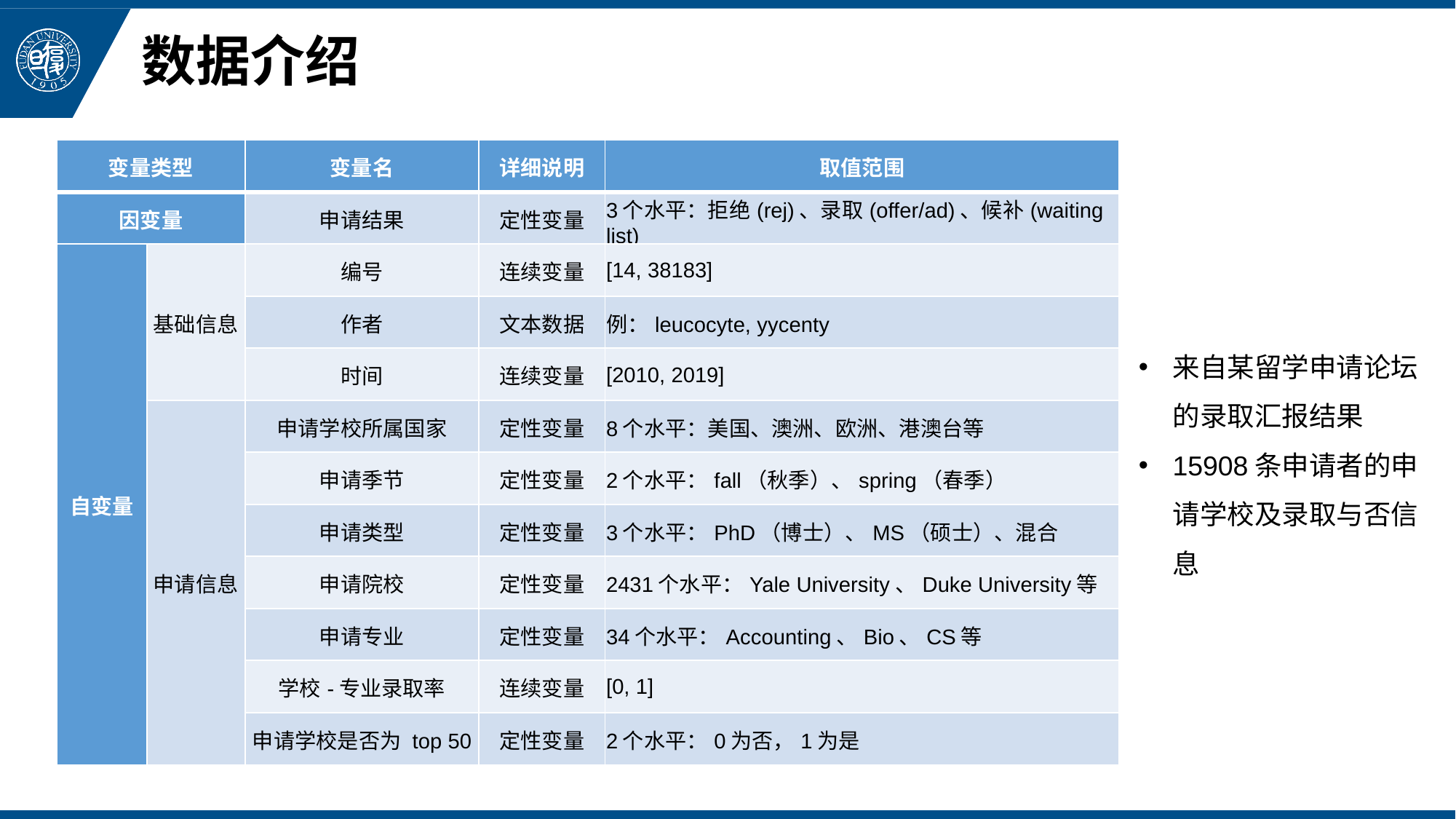

# 数据介绍
| 变量类型 |  | 变量名 | 详细说明 | 取值范围 |
| --- | --- | --- | --- | --- |
| 因变量 |  | 申请结果 | 定性变量 | 3个水平：拒绝(rej)、录取(offer/ad)、候补(waiting list) |
| 自变量 | 基础信息 | 编号 | 连续变量 | [14, 38183] |
|  |  | 作者 | 文本数据 | 例：leucocyte, yycenty |
|  |  | 时间 | 连续变量 | [2010, 2019] |
|  | 申请信息 | 申请学校所属国家 | 定性变量 | 8个水平：美国、澳洲、欧洲、港澳台等 |
|  |  | 申请季节 | 定性变量 | 2个水平：fall（秋季）、spring（春季） |
|  |  | 申请类型 | 定性变量 | 3个水平：PhD（博士）、MS（硕士）、混合 |
|  |  | 申请院校 | 定性变量 | 2431个水平：Yale University、Duke University等 |
|  |  | 申请专业 | 定性变量 | 34个水平：Accounting、Bio、CS等 |
|  |  | 学校-专业录取率 | 连续变量 | [0, 1] |
|  |  | 申请学校是否为 top 50 | 定性变量 | 2个水平：0为否，1为是 |
来自某留学申请论坛的录取汇报结果
15908条申请者的申请学校及录取与否信息